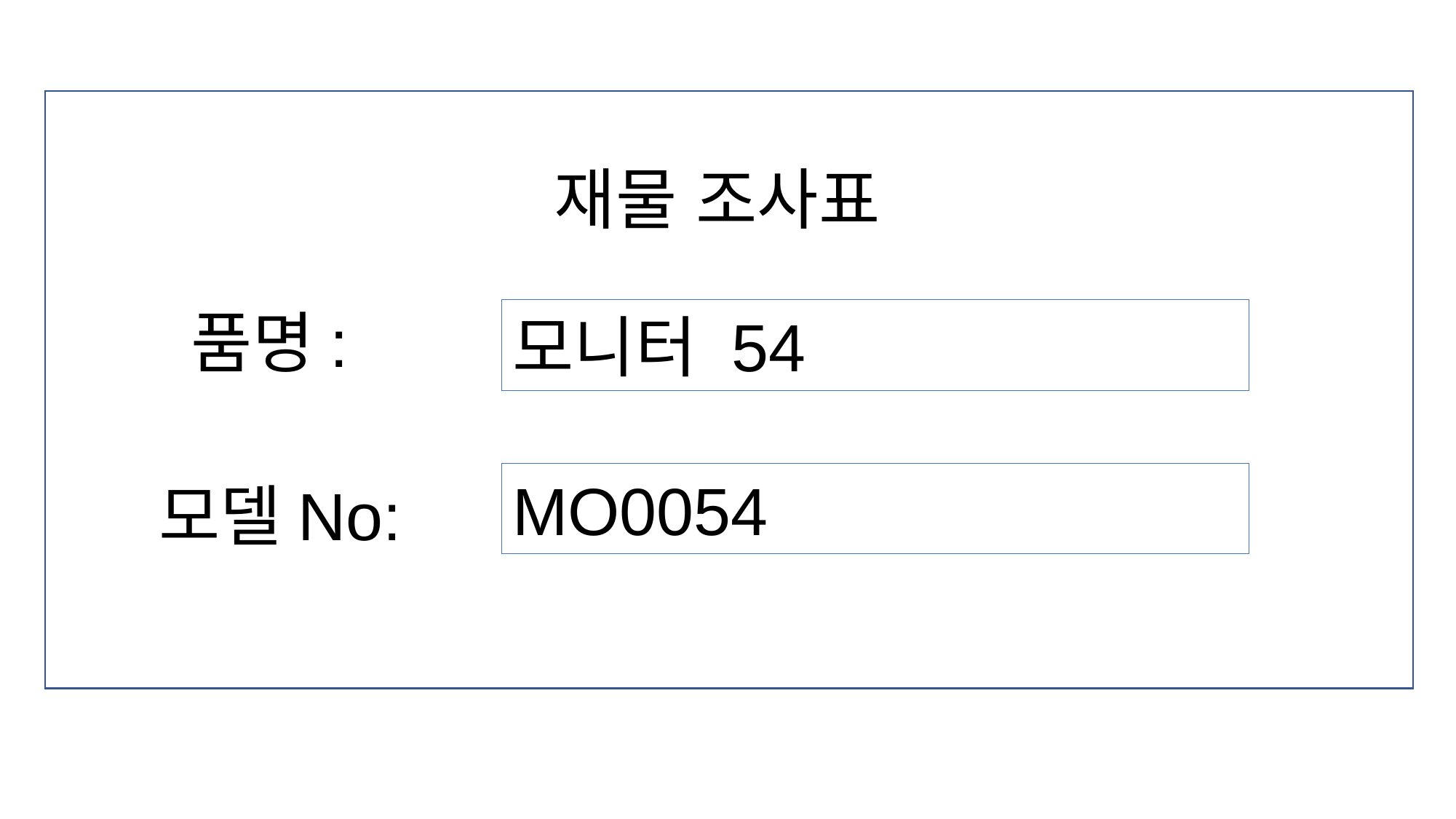

재물 조사표
품명:
모니터 54
MO0054
모델No: